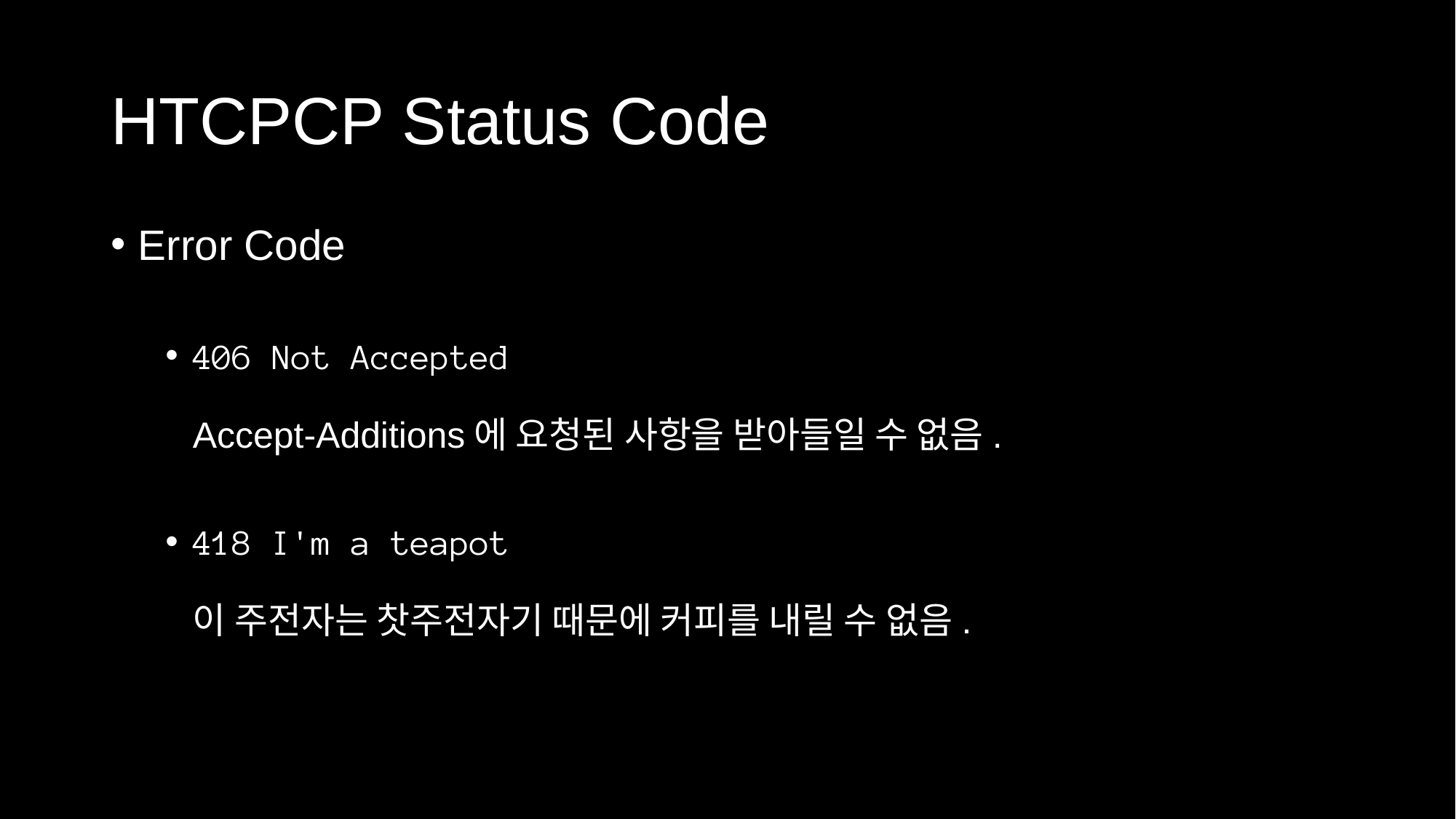

# HTCPCP Status Code
Error Code

406 Not Accepted
Accept-Additions에 요청된 사항을 받아들일 수 없음.

418 I'm a teapot
이 주전자는 찻주전자기 때문에 커피를 내릴 수 없음.